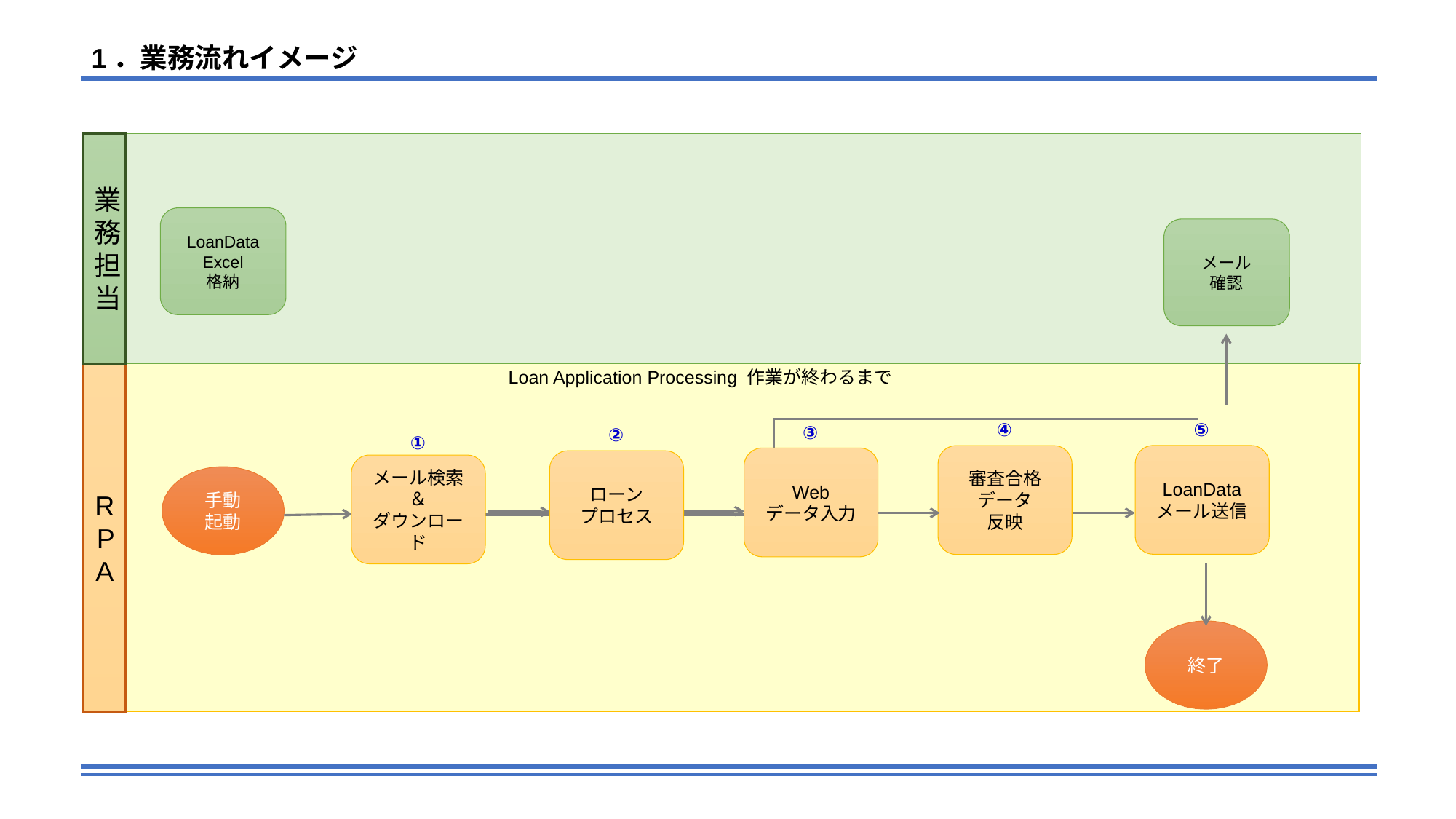

1．業務流れイメージ

業務担当
LoanData Excel
格納

メール
確認

Loan Application Processing 作業が終わるまで
RPA

⑤
LoanData
メール送信
④
審査合格
データ
反映
③
Web
データ入力
②
ローン
プロセス
①
メール検索＆
ダウンロード
手動
起動
終了